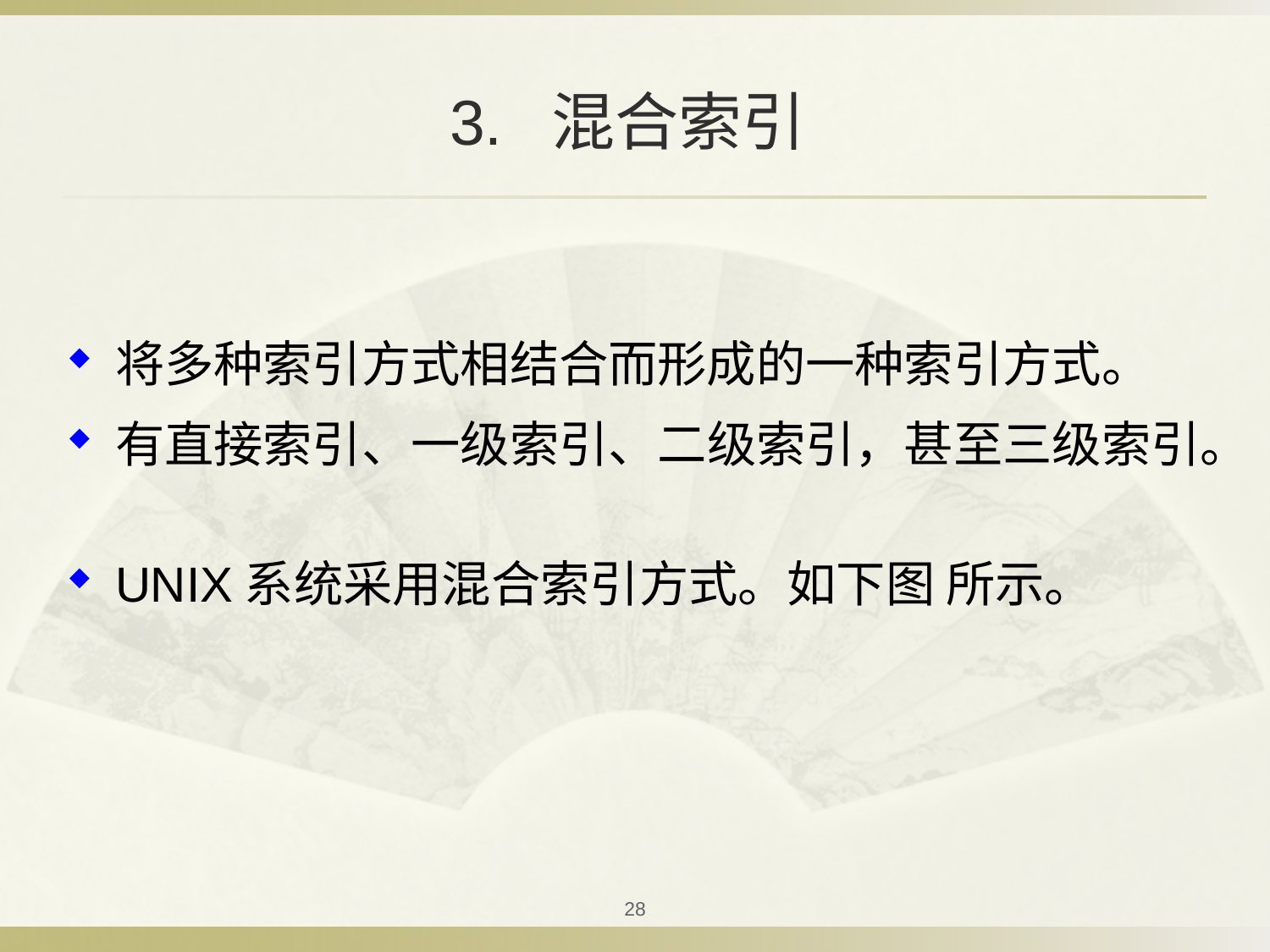

# 3.  混合索引

将多种索引方式相结合而形成的一种索引方式。
有直接索引、一级索引、二级索引，甚至三级索引。
UNIX系统采用混合索引方式。如下图 所示。
28